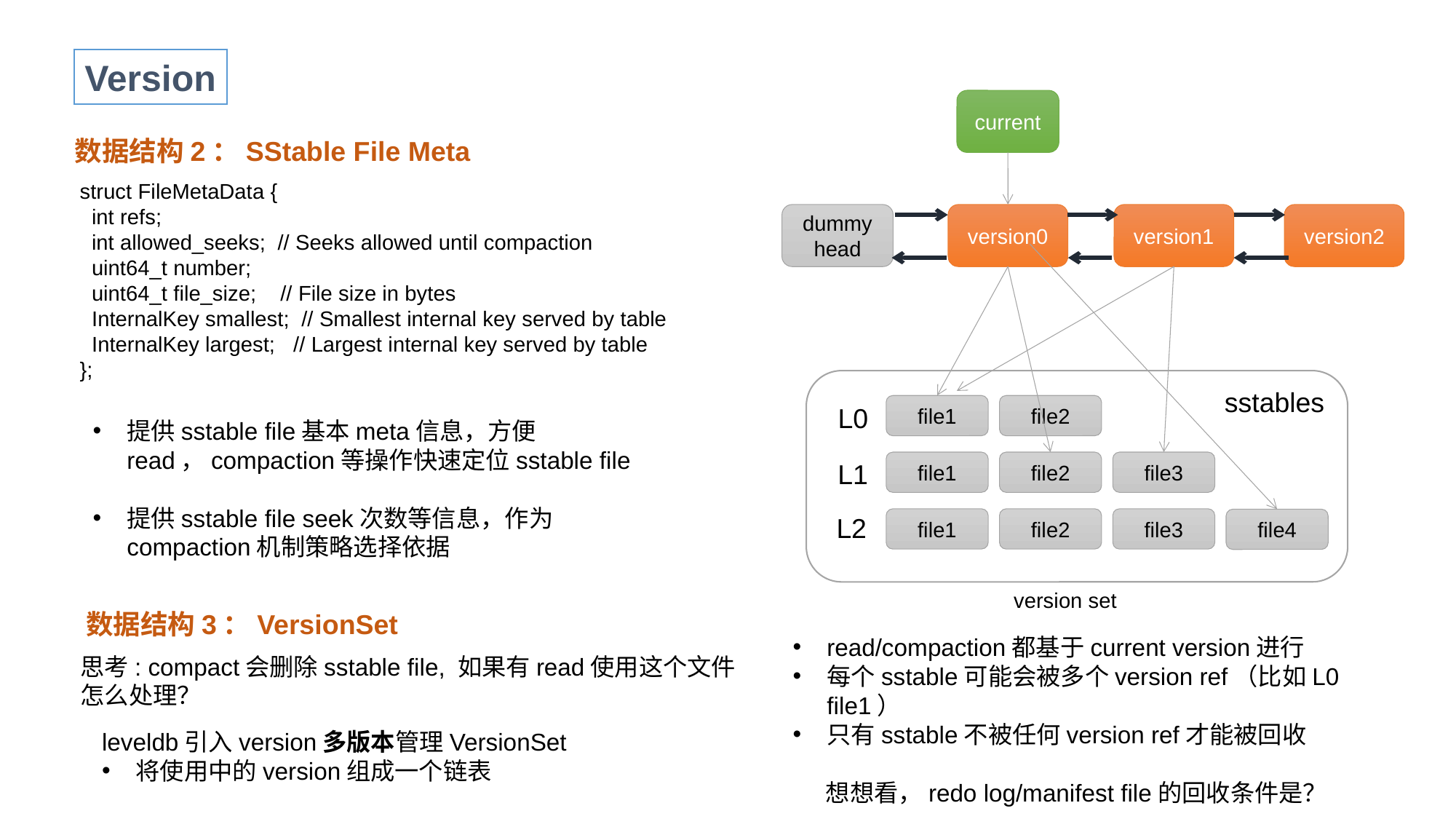

Version
current
数据结构2：SStable File Meta
struct FileMetaData {
  int refs;
  int allowed_seeks;  // Seeks allowed until compaction
  uint64_t number;
  uint64_t file_size;    // File size in bytes
  InternalKey smallest;  // Smallest internal key served by table
  InternalKey largest;   // Largest internal key served by table
};
dummy head
version0
version1
version2

sstables
L0
file1
file2
提供sstable file基本meta信息，方便read，compaction等操作快速定位sstable file

提供sstable file seek次数等信息，作为compaction机制策略选择依据
L1
file1
file2
file3
L2
file1
file2
file3
file4
version set
数据结构3：VersionSet
read/compaction都基于current version进行
每个sstable可能会被多个version ref（比如L0 file1）
只有sstable不被任何version ref才能被回收

     想想看，redo log/manifest file的回收条件是？
思考: compact会删除sstable file, 如果有read使用这个文件
怎么处理？
leveldb引入version多版本管理VersionSet
将使用中的version组成一个链表